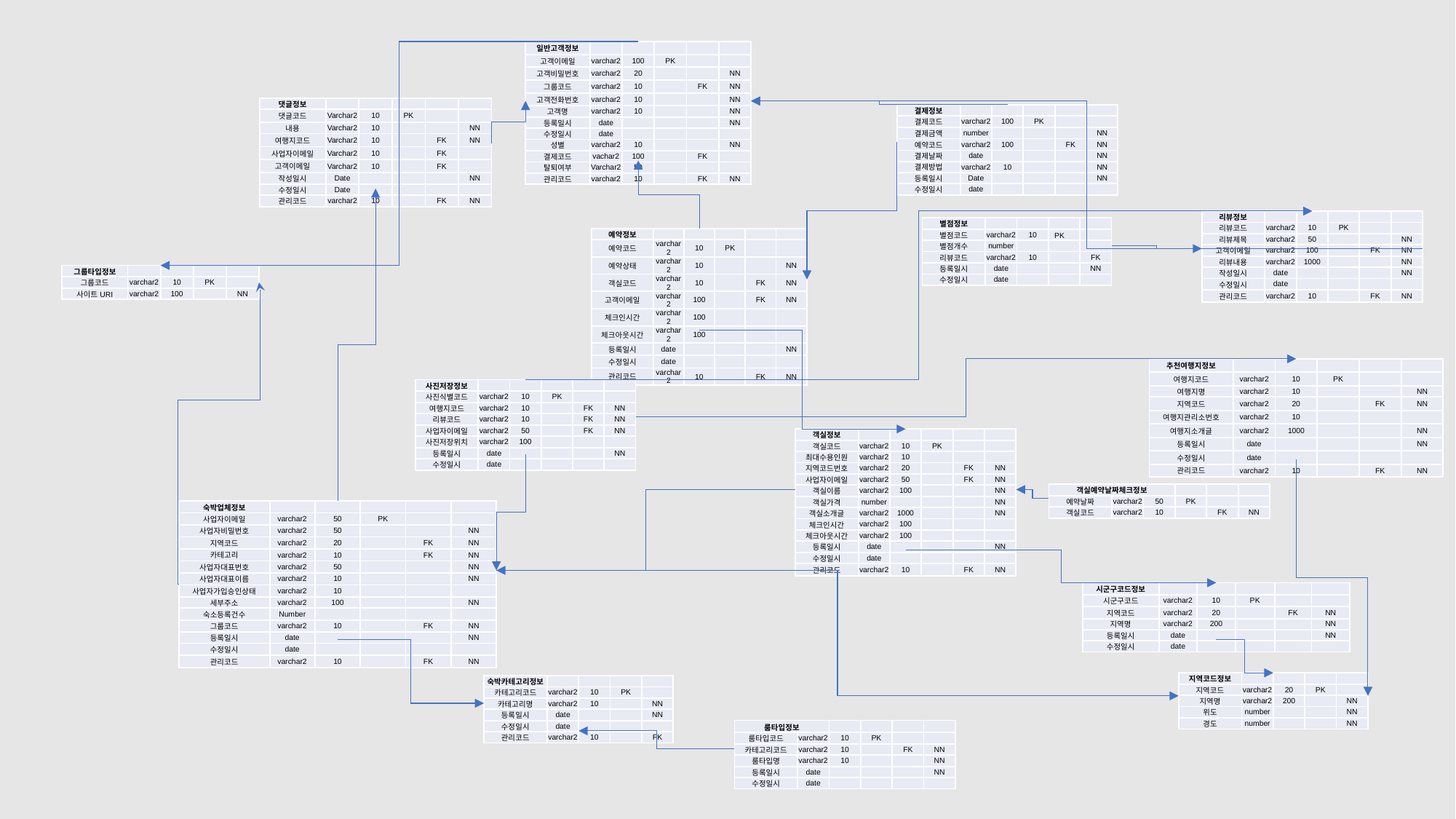

| 일반고객정보 |  |  |  |  |  |
| --- | --- | --- | --- | --- | --- |
| 고객이메일 | varchar2 | 100 | PK |  |  |
| 고객비밀번호 | varchar2 | 20 |  |  | NN |
| 그룹코드 | varchar2 | 10 |  | FK | NN |
| 고객전화번호 | varchar2 | 10 |  |  | NN |
| 고객명 | varchar2 | 10 |  |  | NN |
| 등록일시 | date |  |  |  | NN |
| 수정일시 | date |  |  |  |  |
| 성별 | varchar2 | 10 |  |  | NN |
| 결제코드 | vachar2 | 100 |  | FK |  |
| 탈퇴여부 | Varchar2 | 50 |  |  |  |
| 관리코드 | varchar2 | 10 |  | FK | NN |
| 댓글정보 |  |  |  |  |  |
| --- | --- | --- | --- | --- | --- |
| 댓글코드 | Varchar2 | 10 | PK |  |  |
| 내용 | Varchar2 | 10 |  |  | NN |
| 여행지코드 | Varchar2 | 10 |  | FK | NN |
| 사업자이메일 | Varchar2 | 10 |  | FK |  |
| 고객이메일 | Varchar2 | 10 |  | FK |  |
| 작성일시 | Date |  |  |  | NN |
| 수정일시 | Date |  |  |  |  |
| 관리코드 | varchar2 | 10 |  | FK | NN |
| 결제정보 |  |  |  |  |  |
| --- | --- | --- | --- | --- | --- |
| 결제코드 | varchar2 | 100 | PK |  |  |
| 결제금액 | number |  |  |  | NN |
| 예약코드 | varchar2 | 100 |  | FK | NN |
| 결제날짜 | date |  |  |  | NN |
| 결제방법 | varchar2 | 10 |  |  | NN |
| 등록일시 | Date |  |  |  | NN |
| 수정일시 | date |  |  |  |  |
| 리뷰정보 |  |  |  |  |  |
| --- | --- | --- | --- | --- | --- |
| 리뷰코드 | varchar2 | 10 | PK |  |  |
| 리뷰제목 | varchar2 | 50 |  |  | NN |
| 고객이메일 | varchar2 | 100 |  | FK | NN |
| 리뷰내용 | varchar2 | 1000 |  |  | NN |
| 작성일시 | date |  |  |  | NN |
| 수정일시 | date |  |  |  |  |
| 관리코드 | varchar2 | 10 |  | FK | NN |
| 별점정보 |  |  |  |  |
| --- | --- | --- | --- | --- |
| 별점코드 | varchar2 | 10 | PK |  |
| 별점개수 | number |  |  |  |
| 리뷰코드 | varchar2 | 10 |  | FK |
| 등록일시 | date |  |  | NN |
| 수정일시 | date |  |  |  |
| 예약정보 |  |  |  |  |  |
| --- | --- | --- | --- | --- | --- |
| 예약코드 | varchar2 | 10 | PK |  |  |
| 예약상태 | varchar2 | 10 |  |  | NN |
| 객실코드 | varchar2 | 10 |  | FK | NN |
| 고객이메일 | varchar2 | 100 |  | FK | NN |
| 체크인시간 | varchar2 | 100 |  |  |  |
| 체크아웃시간 | varchar2 | 100 |  |  |  |
| 등록일시 | date |  |  |  | NN |
| 수정일시 | date |  |  |  |  |
| 관리코드 | varchar2 | 10 |  | FK | NN |
| 그룹타입정보 |  |  |  |  |
| --- | --- | --- | --- | --- |
| 그룹코드 | varchar2 | 10 | PK |  |
| 사이트URI | varchar2 | 100 |  | NN |
| 추천여행지정보 |  |  |  |  |  |
| --- | --- | --- | --- | --- | --- |
| 여행지코드 | varchar2 | 10 | PK |  |  |
| 여행지명 | varchar2 | 10 |  |  | NN |
| 지역코드 | varchar2 | 20 |  | FK | NN |
| 여행지관리소번호 | varchar2 | 10 |  |  |  |
| 여행지소개글 | varchar2 | 1000 |  |  | NN |
| 등록일시 | date |  |  |  | NN |
| 수정일시 | date |  |  |  |  |
| 관리코드 | varchar2 | 10 |  | FK | NN |
| 사진저장정보 |  |  |  |  |  |
| --- | --- | --- | --- | --- | --- |
| 사진식별코드 | varchar2 | 10 | PK |  |  |
| 여행지코드 | varchar2 | 10 |  | FK | NN |
| 리뷰코드 | varchar2 | 10 |  | FK | NN |
| 사업자이메일 | varchar2 | 50 |  | FK | NN |
| 사진저장위치 | varchar2 | 100 |  |  |  |
| 등록일시 | date |  |  |  | NN |
| 수정일시 | date |  |  |  |  |
| 객실정보 |  |  |  |  |  |
| --- | --- | --- | --- | --- | --- |
| 객실코드 | varchar2 | 10 | PK |  |  |
| 최대수용인원 | varchar2 | 10 |  |  |  |
| 지역코드번호 | varchar2 | 20 |  | FK | NN |
| 사업자이메일 | varchar2 | 50 |  | FK | NN |
| 객실이름 | varchar2 | 100 |  |  | NN |
| 객실가격 | number |  |  |  | NN |
| 객실소개글 | varchar2 | 1000 |  |  | NN |
| 체크인시간 | varchar2 | 100 |  |  |  |
| 체크아웃시간 | varchar2 | 100 |  |  |  |
| 등록일시 | date |  |  |  | NN |
| 수정일시 | date |  |  |  |  |
| 관리코드 | varchar2 | 10 |  | FK | NN |
| 객실예약날짜체크정보 |  |  |  |  |  |
| --- | --- | --- | --- | --- | --- |
| 예약날짜 | varchar2 | 50 | PK |  |  |
| 객실코드 | varchar2 | 10 |  | FK | NN |
| 숙박업체정보 |  |  |  |  |  |
| --- | --- | --- | --- | --- | --- |
| 사업자이메일 | varchar2 | 50 | PK |  |  |
| 사업자비밀번호 | varchar2 | 50 |  |  | NN |
| 지역코드 | varchar2 | 20 |  | FK | NN |
| 카테고리 | varchar2 | 10 |  | FK | NN |
| 사업자대표번호 | varchar2 | 50 |  |  | NN |
| 사업자대표이름 | varchar2 | 10 |  |  | NN |
| 사업자가입승인상태 | varchar2 | 10 |  |  |  |
| 세부주소 | varchar2 | 100 |  |  | NN |
| 숙소등록건수 | Number |  |  |  |  |
| 그룹코드 | varchar2 | 10 |  | FK | NN |
| 등록일시 | date |  |  |  | NN |
| 수정일시 | date |  |  |  |  |
| 관리코드 | varchar2 | 10 |  | FK | NN |
| 시군구코드정보 |  |  |  |  |  |
| --- | --- | --- | --- | --- | --- |
| 시군구코드 | varchar2 | 10 | PK |  |  |
| 지역코드 | varchar2 | 20 |  | FK | NN |
| 지역명 | varchar2 | 200 |  |  | NN |
| 등록일시 | date |  |  |  | NN |
| 수정일시 | date |  |  |  |  |
| 지역코드정보 |  |  |  |  |
| --- | --- | --- | --- | --- |
| 지역코드 | varchar2 | 20 | PK |  |
| 지역명 | varchar2 | 200 |  | NN |
| 위도 | number |  |  | NN |
| 경도 | number |  |  | NN |
| 숙박카테고리정보 |  |  |  |  |
| --- | --- | --- | --- | --- |
| 카테고리코드 | varchar2 | 10 | PK |  |
| 카테고리명 | varchar2 | 10 |  | NN |
| 등록일시 | date |  |  | NN |
| 수정일시 | date |  |  |  |
| 관리코드 | varchar2 | 10 |  | FK |
| 룸타입정보 |  |  |  |  |  |
| --- | --- | --- | --- | --- | --- |
| 룸타입코드 | varchar2 | 10 | PK |  |  |
| 카테고리코드 | varchar2 | 10 |  | FK | NN |
| 룸타입명 | varchar2 | 10 |  |  | NN |
| 등록일시 | date |  |  |  | NN |
| 수정일시 | date |  |  |  |  |